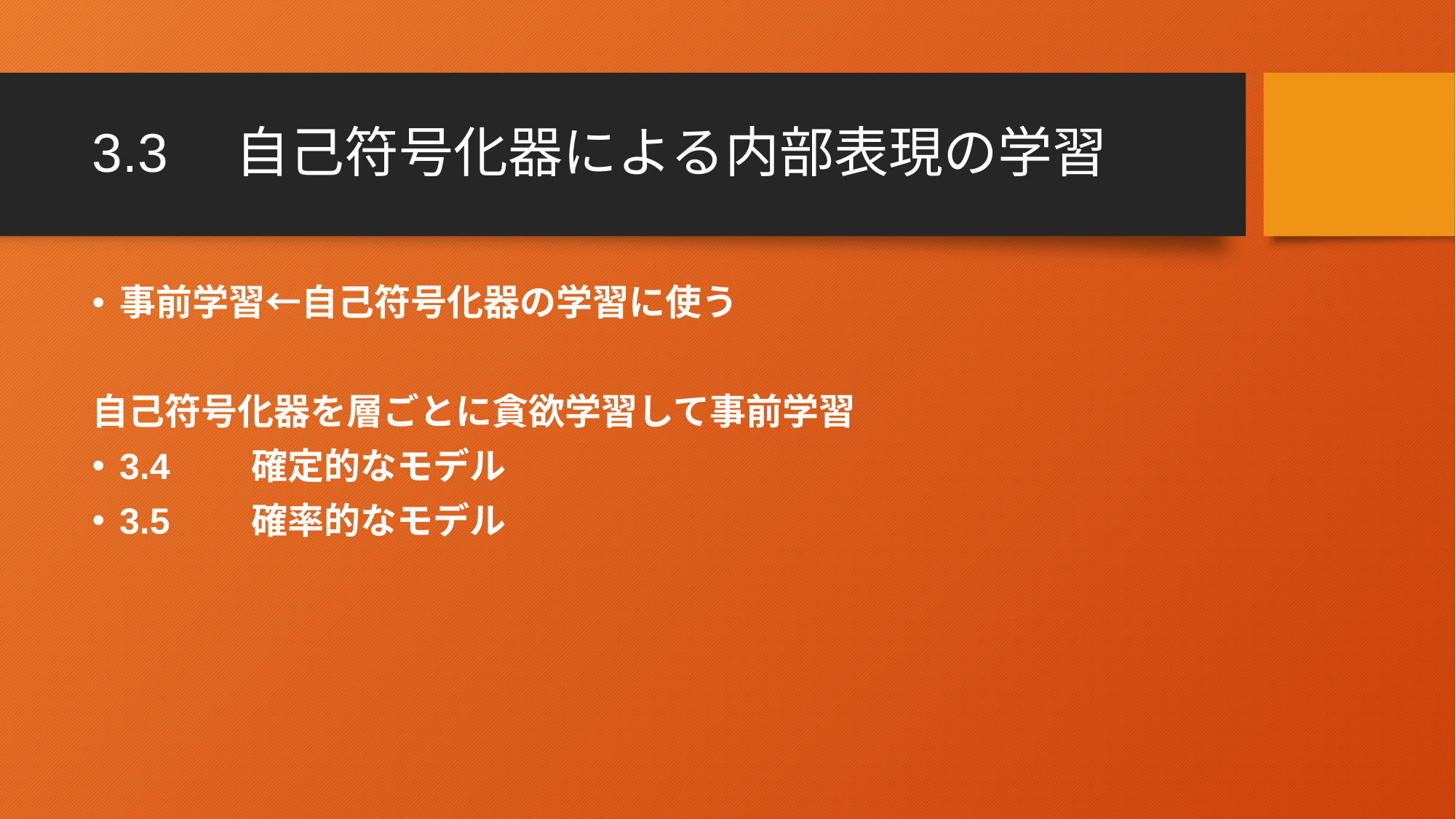

# 3.3　自己符号化器による内部表現の学習
事前学習←自己符号化器の学習に使う

自己符号化器を層ごとに貪欲学習して事前学習
3.4　　確定的なモデル
3.5　　確率的なモデル